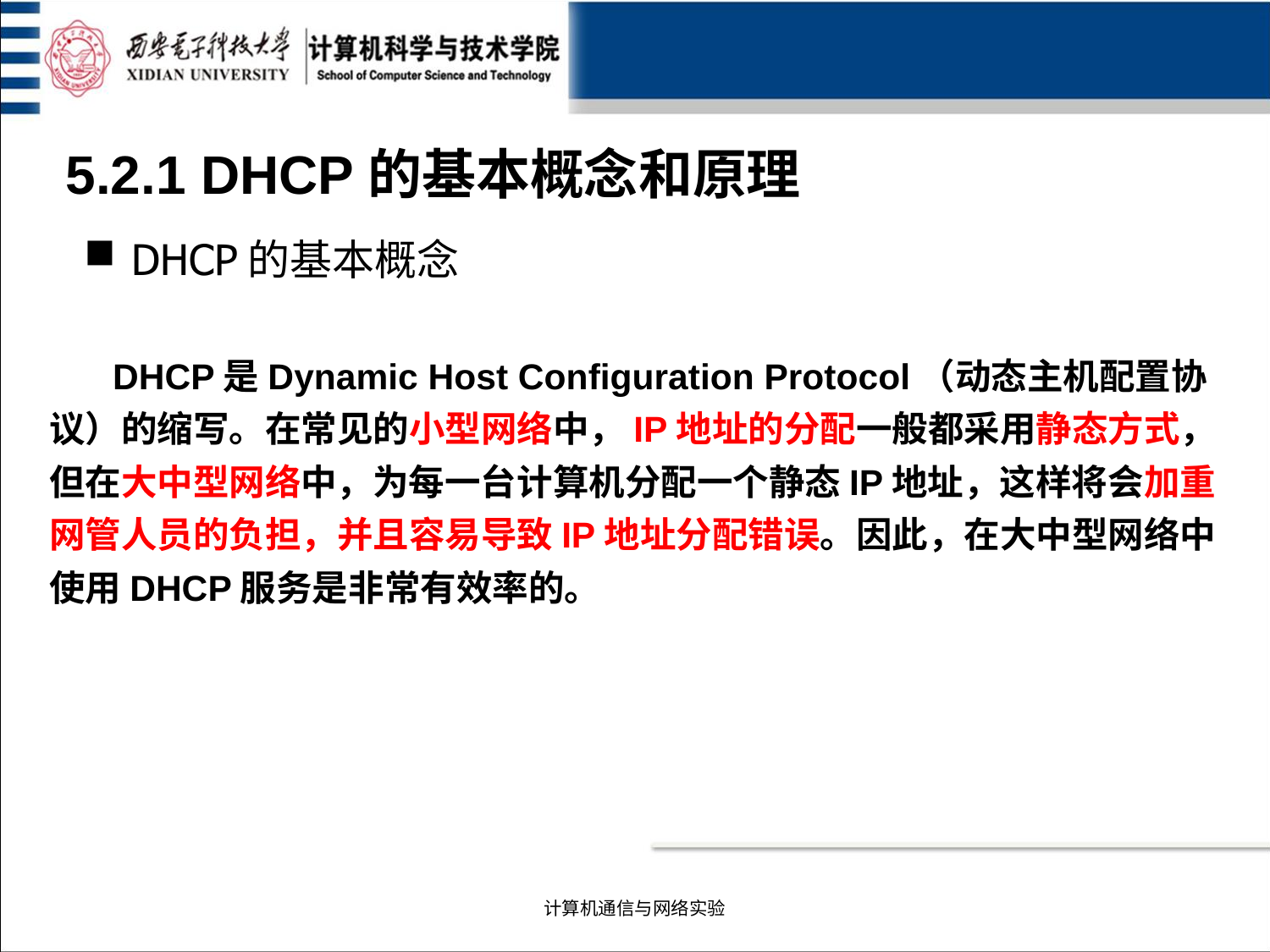

5.2.1 DHCP的基本概念和原理
DHCP的基本概念
DHCP是Dynamic Host Configuration Protocol（动态主机配置协议）的缩写。在常见的小型网络中，IP地址的分配一般都采用静态方式，但在大中型网络中，为每一台计算机分配一个静态IP地址，这样将会加重网管人员的负担，并且容易导致IP地址分配错误。因此，在大中型网络中使用DHCP服务是非常有效率的。

计算机通信与网络实验